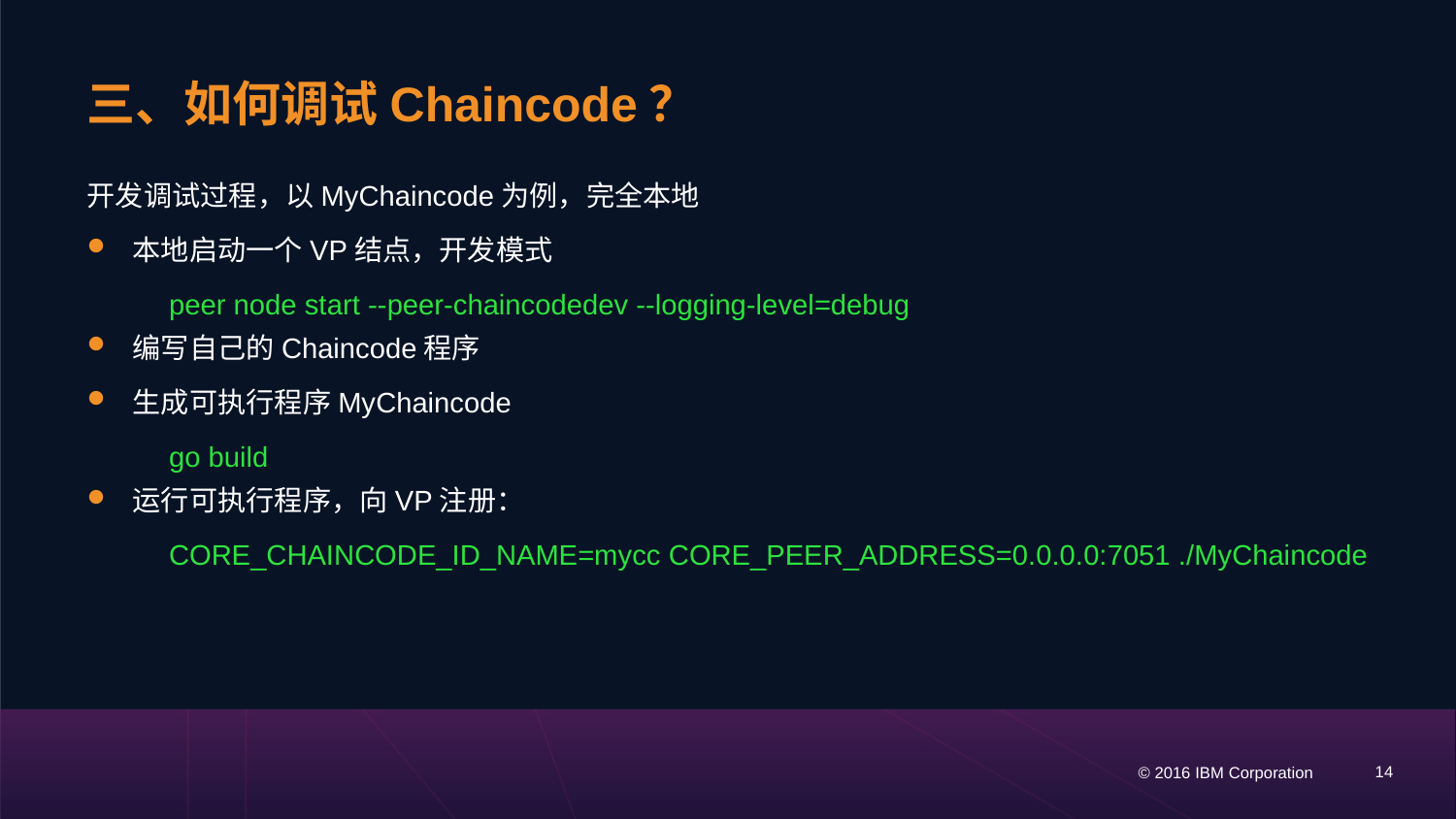

# 三、如何调试Chaincode？
开发调试过程，以MyChaincode为例，完全本地
本地启动一个VP结点，开发模式
peer node start --peer-chaincodedev --logging-level=debug
编写自己的Chaincode程序
生成可执行程序MyChaincode
go build
运行可执行程序，向VP注册：
CORE_CHAINCODE_ID_NAME=mycc CORE_PEER_ADDRESS=0.0.0.0:7051 ./MyChaincode